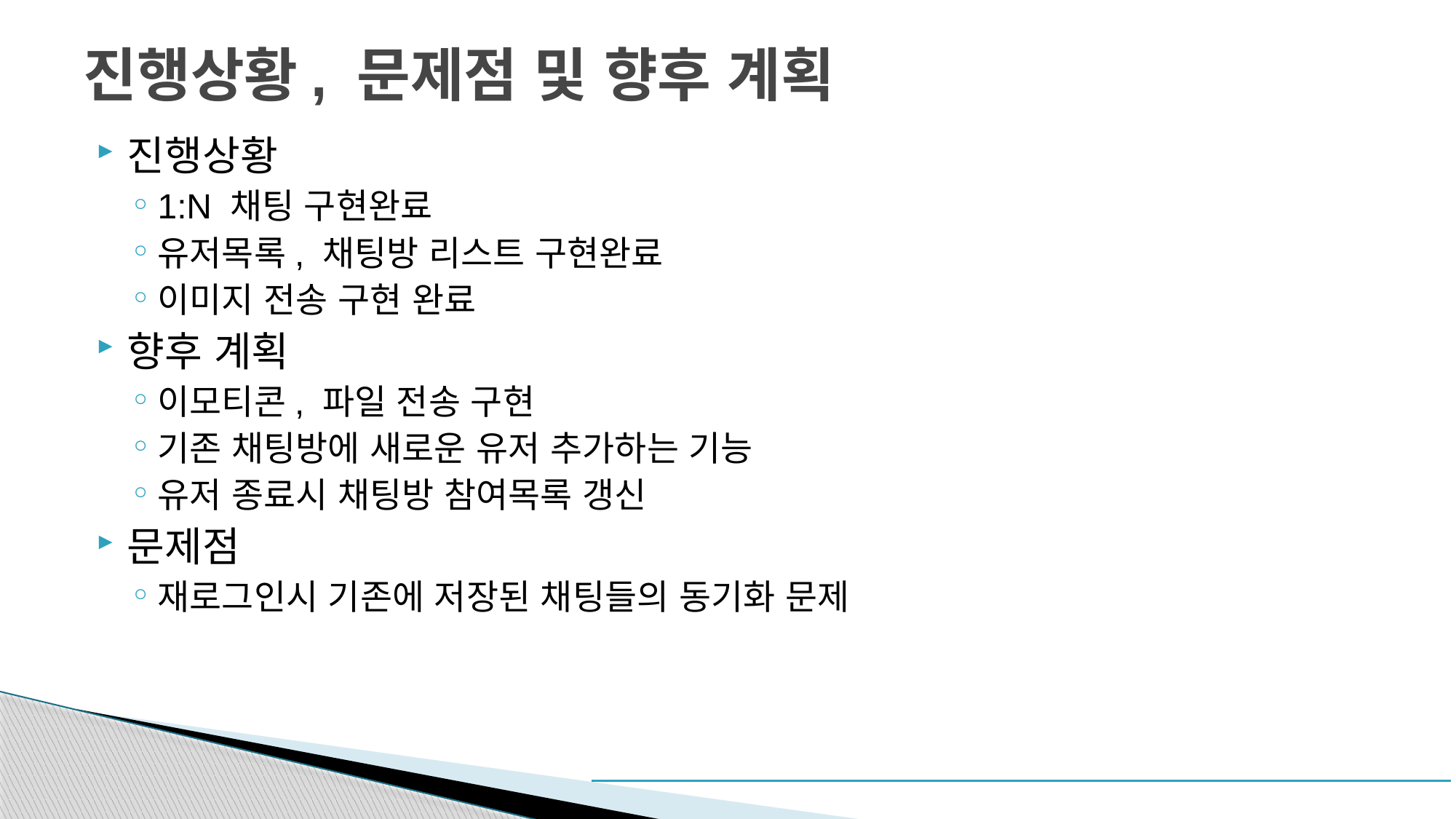

# 진행상황, 문제점 및 향후 계획
진행상황
1:N 채팅 구현완료
유저목록, 채팅방 리스트 구현완료
이미지 전송 구현 완료
향후 계획
이모티콘, 파일 전송 구현
기존 채팅방에 새로운 유저 추가하는 기능
유저 종료시 채팅방 참여목록 갱신
문제점
재로그인시 기존에 저장된 채팅들의 동기화 문제